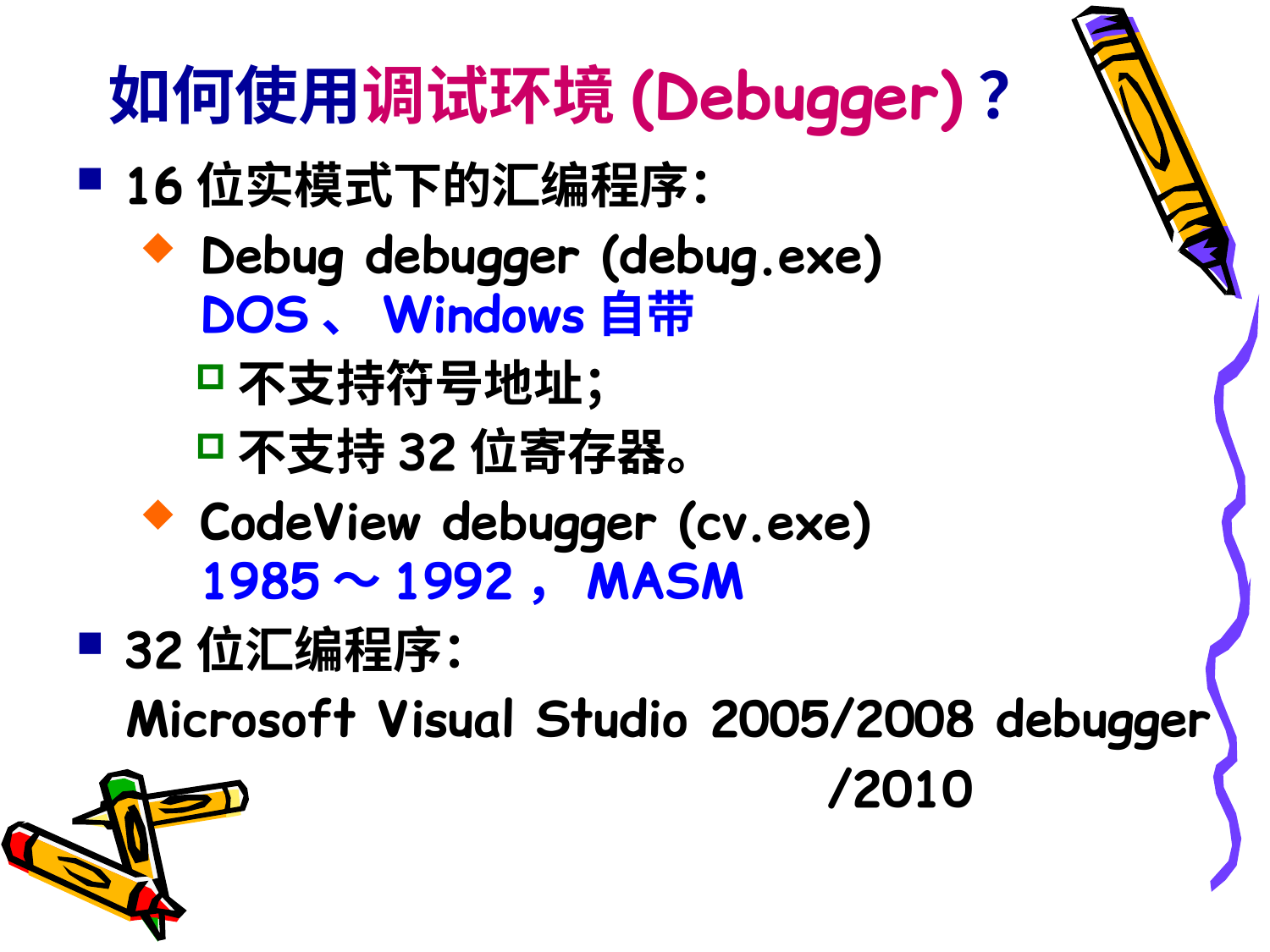

# 如何使用调试环境(Debugger)？
16位实模式下的汇编程序：
Debug debugger (debug.exe)
DOS、Windows自带
不支持符号地址；
不支持32位寄存器。
CodeView debugger (cv.exe)
1985～1992，MASM
32位汇编程序：
Microsoft Visual Studio 2005/2008 debugger
/2010